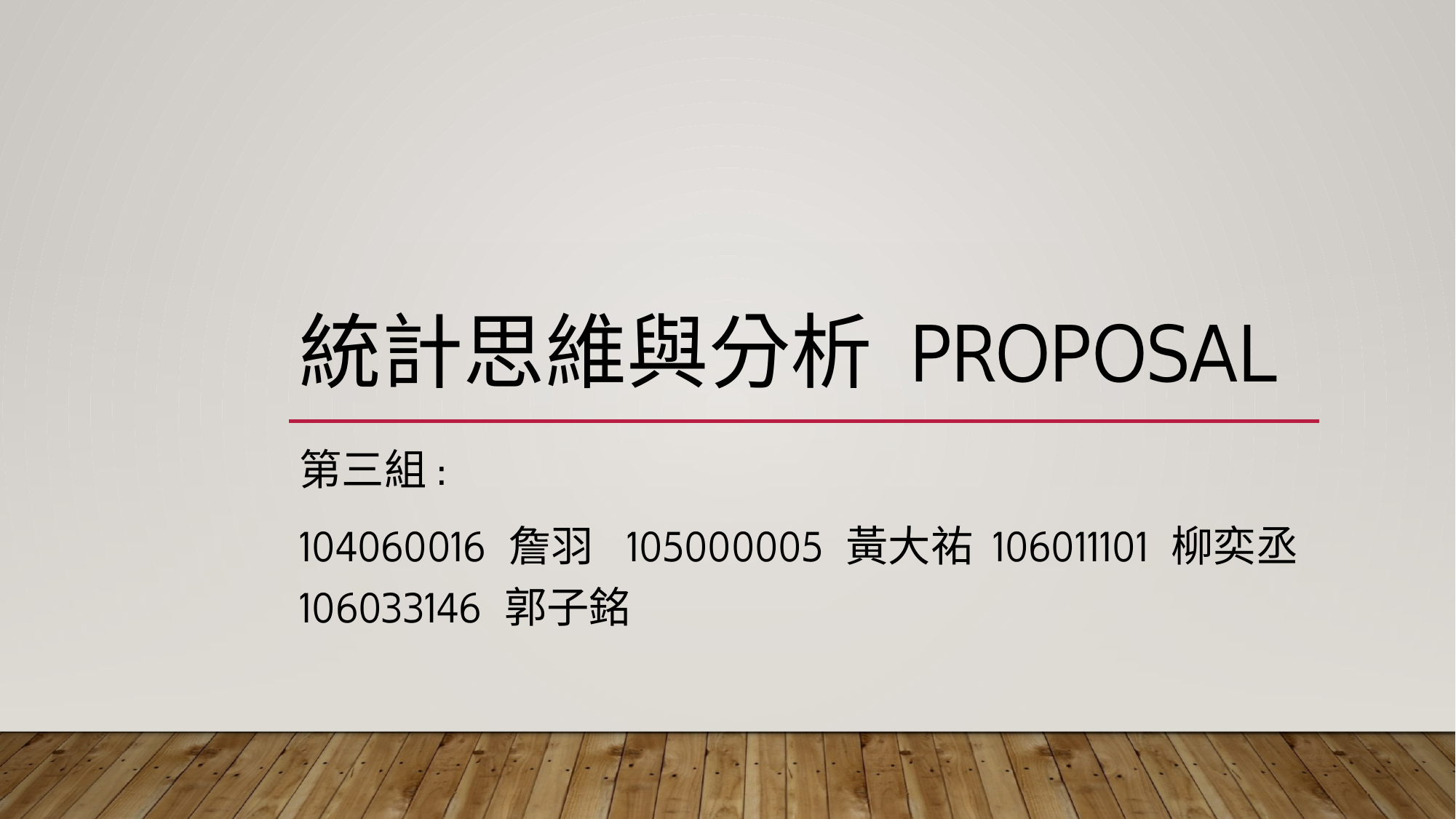

# 統計思維與分析 proposal
第三組:
104060016 詹羽	105000005 黃大祐 106011101 柳奕丞 106033146 郭子銘